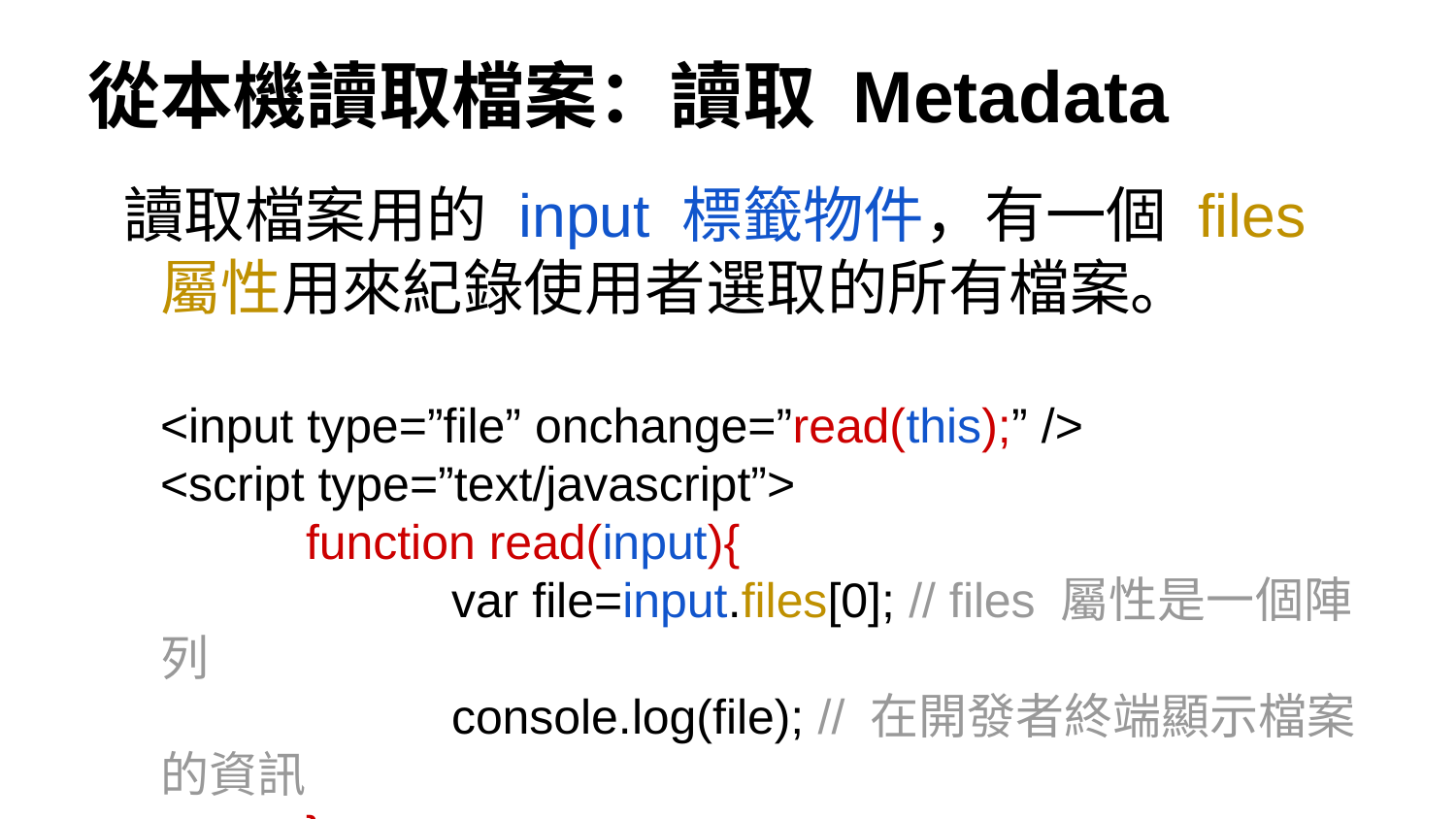

# 從本機讀取檔案：讀取 Metadata
讀取檔案用的 input 標籤物件，有一個 files 屬性用來紀錄使用者選取的所有檔案。
<input type=”file” onchange=”read(this);” />
<script type=”text/javascript”>
	function read(input){
		var file=input.files[0]; // files 屬性是一個陣列
		console.log(file); // 在開發者終端顯示檔案的資訊
	}
</script>